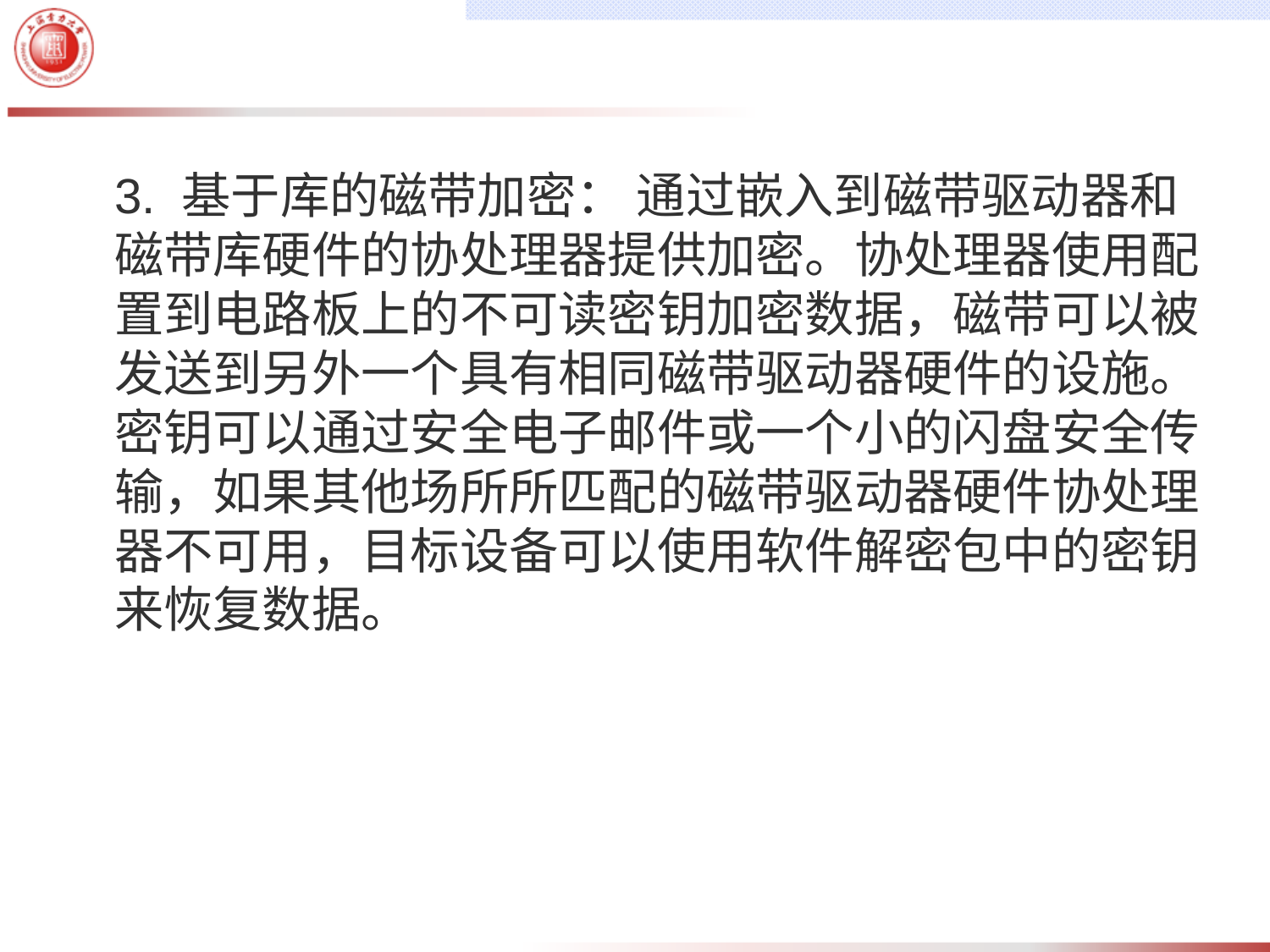

3. 基于库的磁带加密： 通过嵌入到磁带驱动器和磁带库硬件的协处理器提供加密。协处理器使用配置到电路板上的不可读密钥加密数据，磁带可以被发送到另外一个具有相同磁带驱动器硬件的设施。密钥可以通过安全电子邮件或一个小的闪盘安全传输，如果其他场所所匹配的磁带驱动器硬件协处理器不可用，目标设备可以使用软件解密包中的密钥来恢复数据。